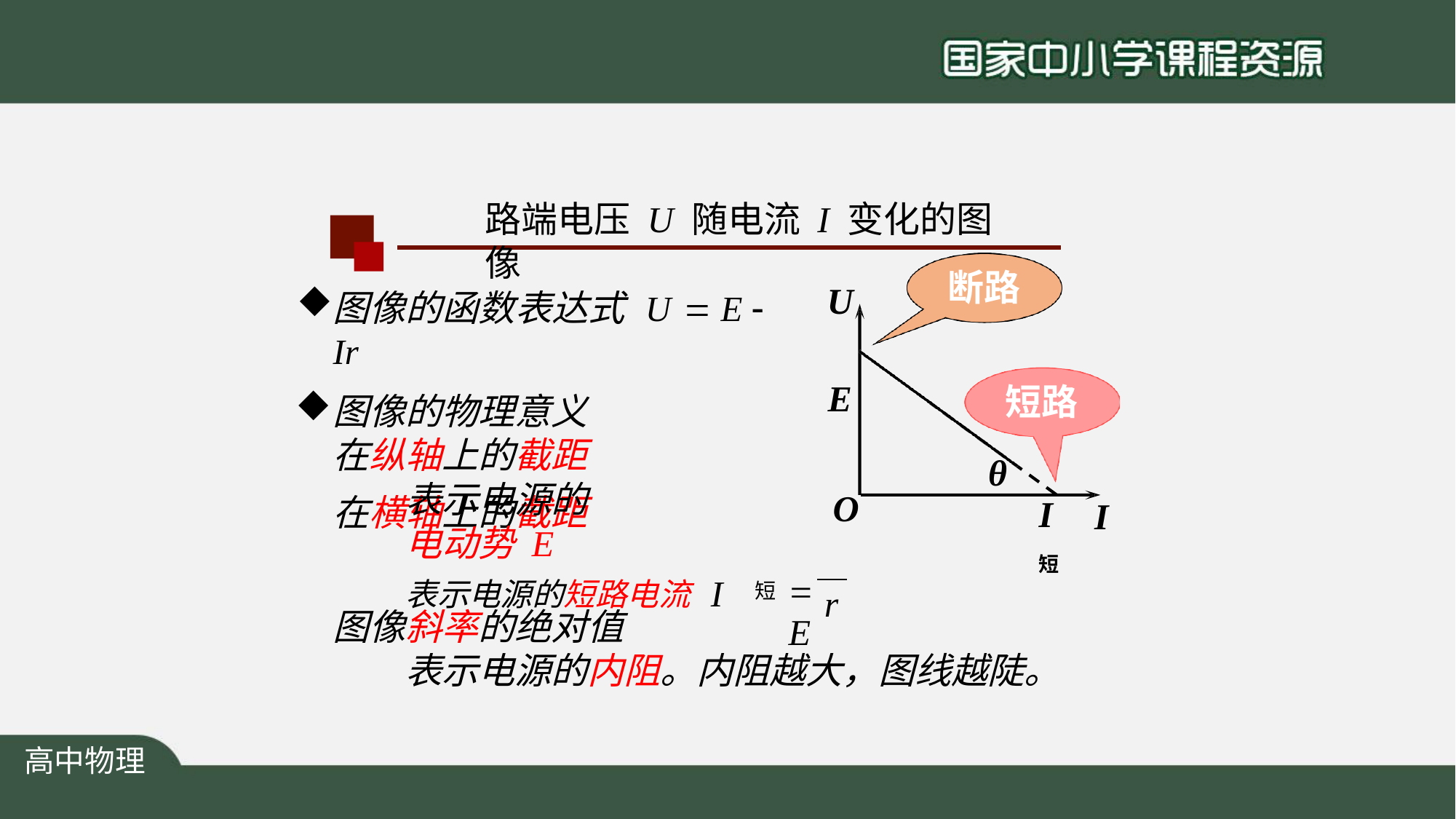

# 路端电压 U 随电流 I 变化的图像

断路
图像的函数表达式 U = E − Ir
图像的物理意义 在纵轴上的截距
表示电源的电动势 E
U  E

短路
θ
I短

O
在横轴上的截距

I
= E
表示电源的短路电流 I
短
r

图像斜率的绝对值
表示电源的内阻。内阻越大，图线越陡。
高中物理